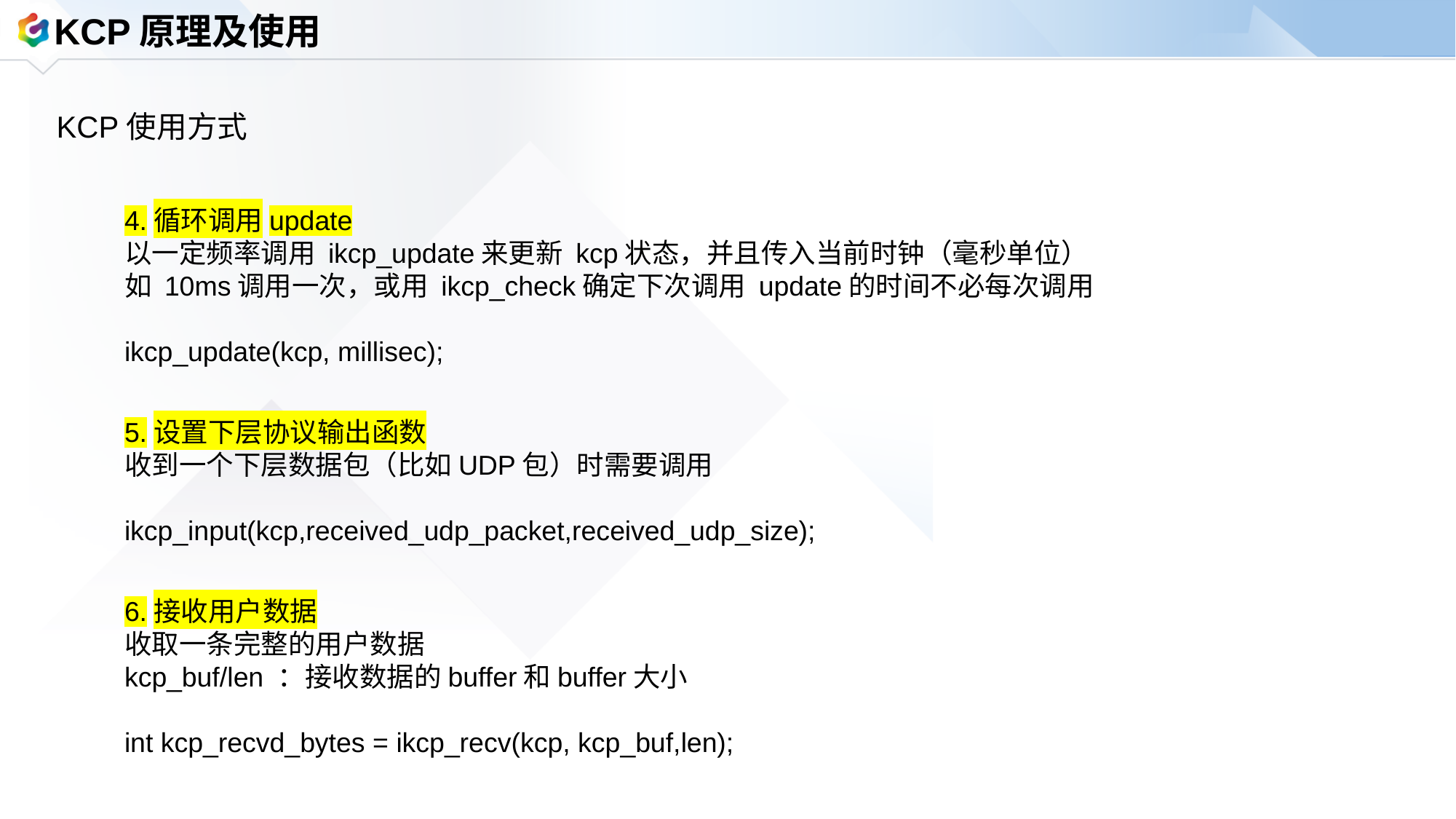

KCP原理及使用

KCP使用方式
4.循环调用update
以一定频率调用 ikcp_update来更新 kcp状态，并且传入当前时钟（毫秒单位）
如 10ms调用一次，或用 ikcp_check确定下次调用 update的时间不必每次调用

ikcp_update(kcp, millisec);
5.设置下层协议输出函数
收到一个下层数据包（比如UDP包）时需要调用

ikcp_input(kcp,received_udp_packet,received_udp_size);
6.接收用户数据
收取一条完整的用户数据
kcp_buf/len ：接收数据的buffer和buffer大小

int kcp_recvd_bytes = ikcp_recv(kcp, kcp_buf,len);